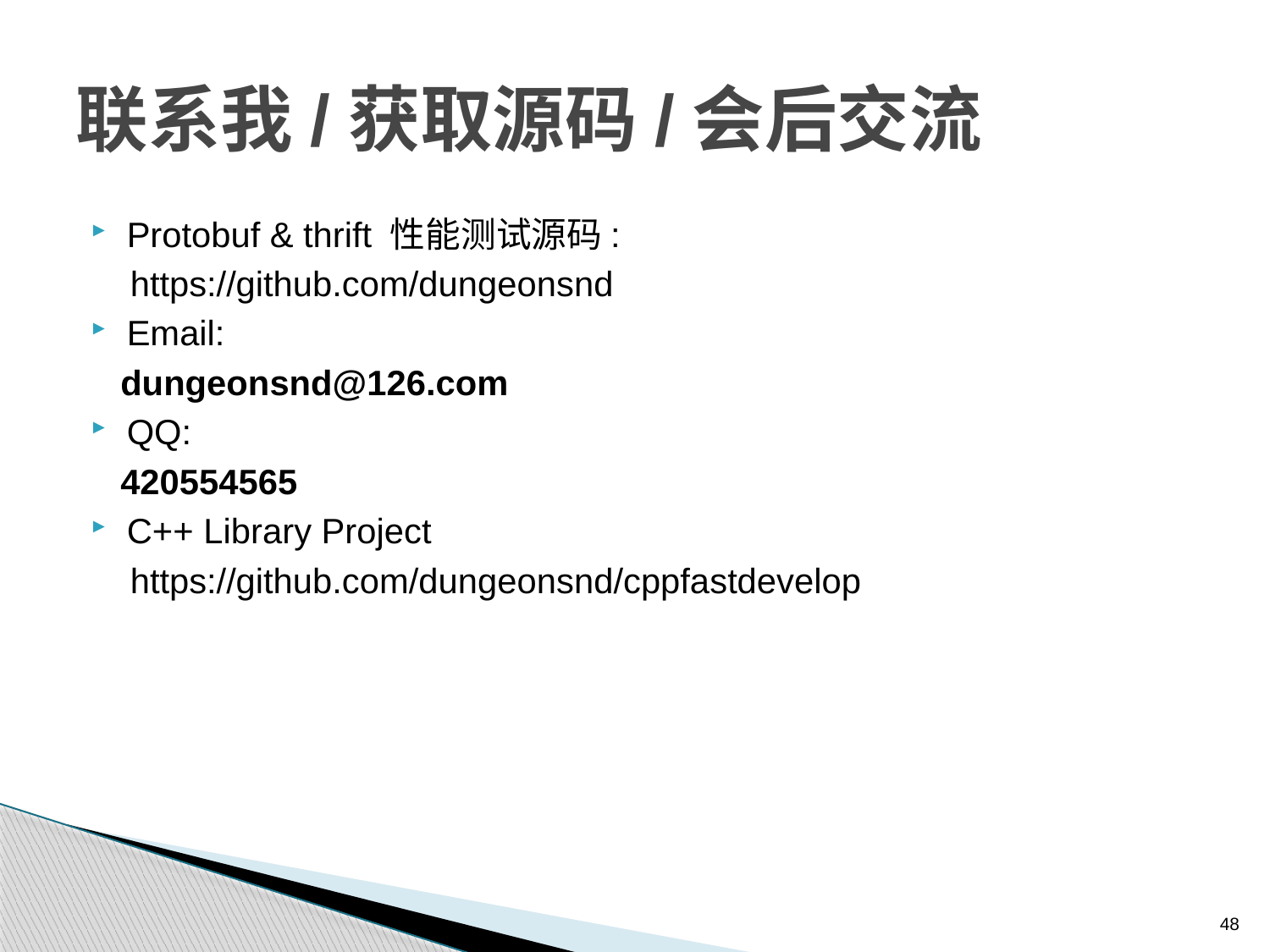

# 联系我/获取源码/会后交流
Protobuf & thrift 性能测试源码:
    https://github.com/dungeonsnd
Email:
   dungeonsnd@126.com
QQ:
   420554565
C++ Library Project
    https://github.com/dungeonsnd/cppfastdevelop
48